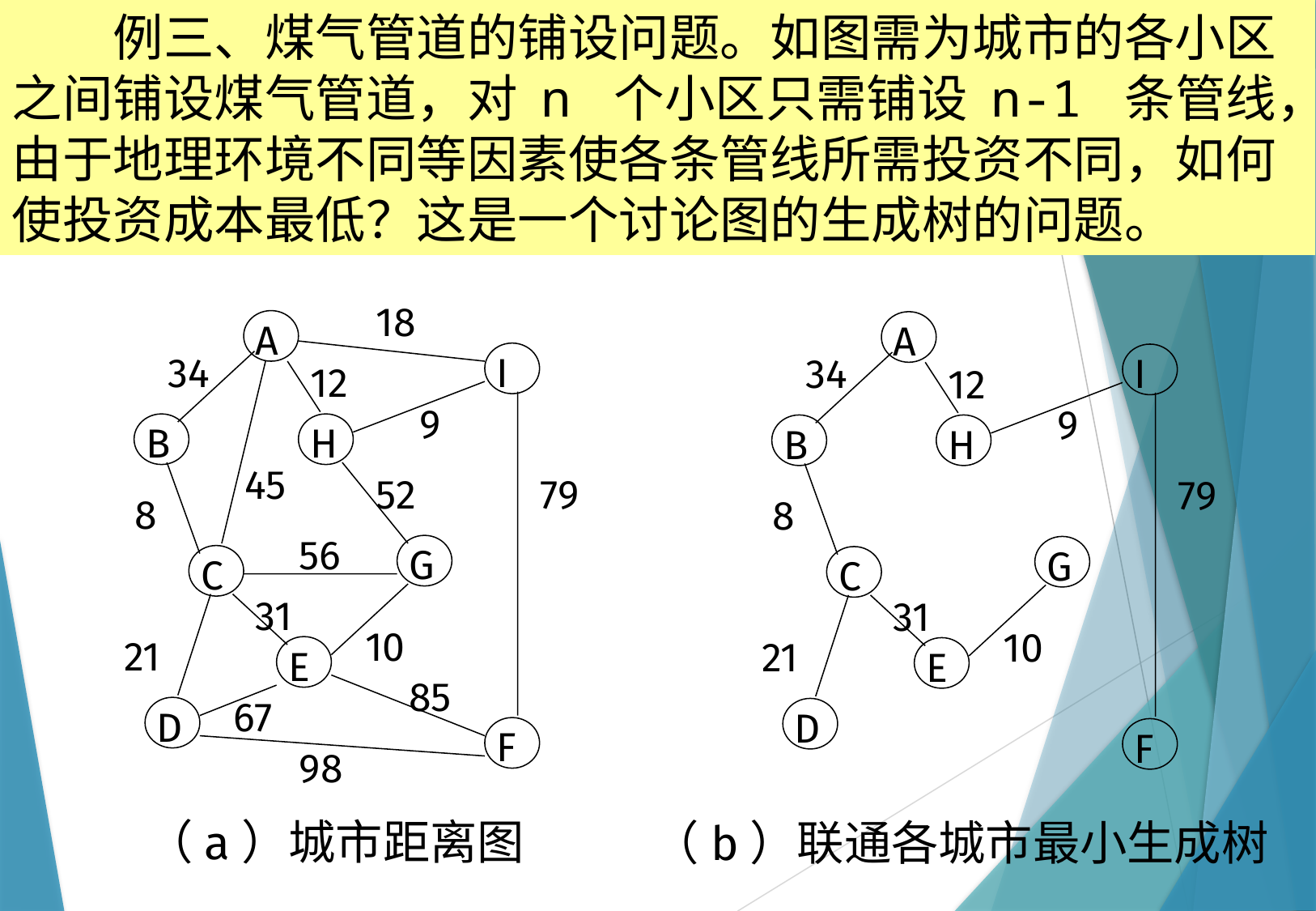

例三、煤气管道的铺设问题。如图需为城市的各小区之间铺设煤气管道，对 n 个小区只需铺设 n-1 条管线，由于地理环境不同等因素使各条管线所需投资不同，如何使投资成本最低？这是一个讨论图的生成树的问题。
18
A

34

I

12

9

B

H

45

52
79
8
56
G

C

31

10
21
E

85

67
D

F

98
（a）城市距离图
A

34
I

12

9

B

H

79
8
G

C

31

10
21
E

D

F

（b）联通各城市最小生成树